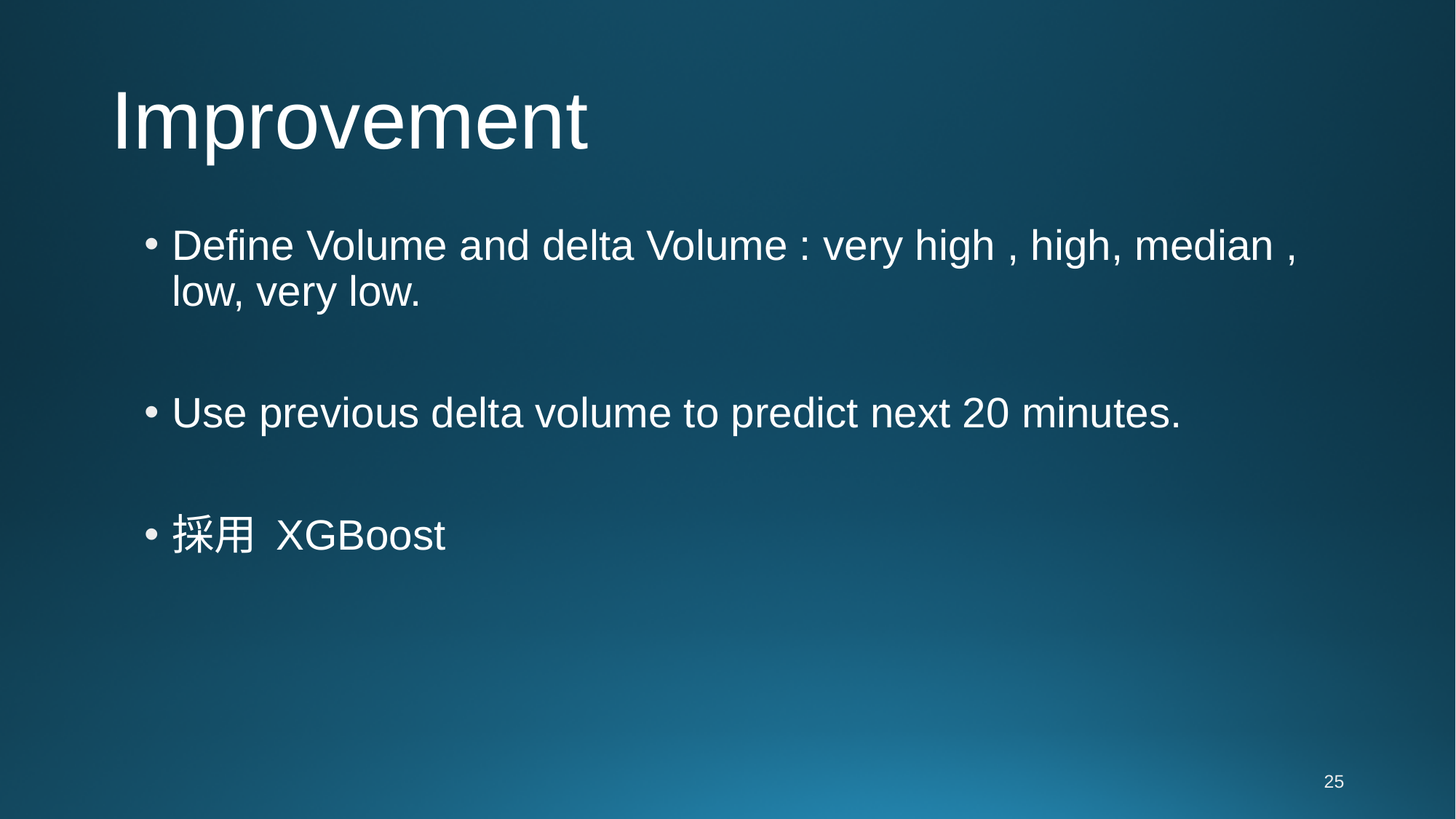

# Improvement
Define Volume and delta Volume : very high , high, median , low, very low.

Use previous delta volume to predict next 20 minutes.

採用 XGBoost
25